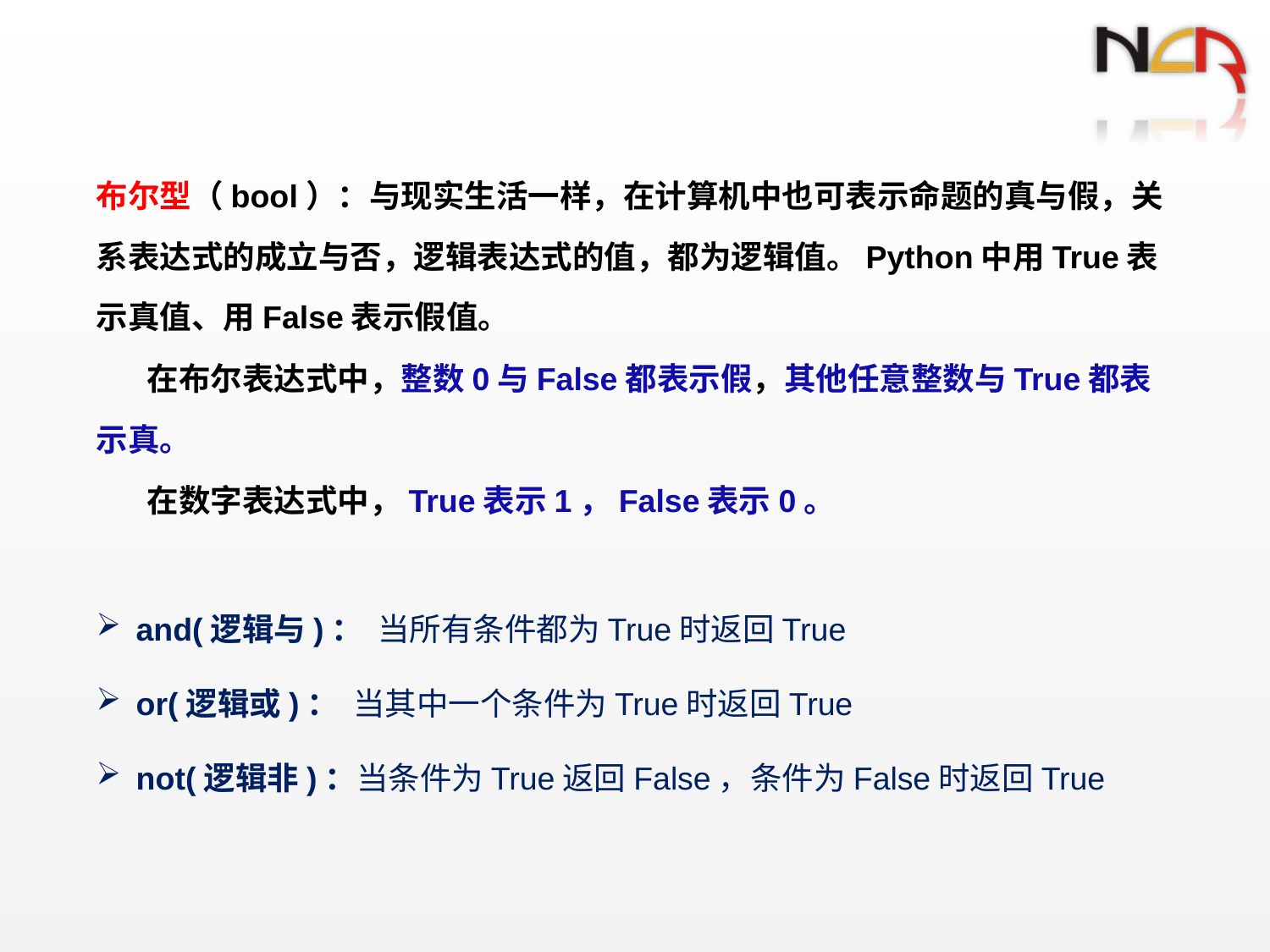

布尔型（bool）：与现实生活一样，在计算机中也可表示命题的真与假，关系表达式的成立与否，逻辑表达式的值，都为逻辑值。Python中用True表示真值、用False表示假值。
      在布尔表达式中，整数0与False都表示假，其他任意整数与True都表示真。
      在数字表达式中，True表示1，False表示0。

and(逻辑与)：  当所有条件都为True时返回True
or(逻辑或)：  当其中一个条件为True时返回True
not(逻辑非)：当条件为True返回False，条件为False时返回True